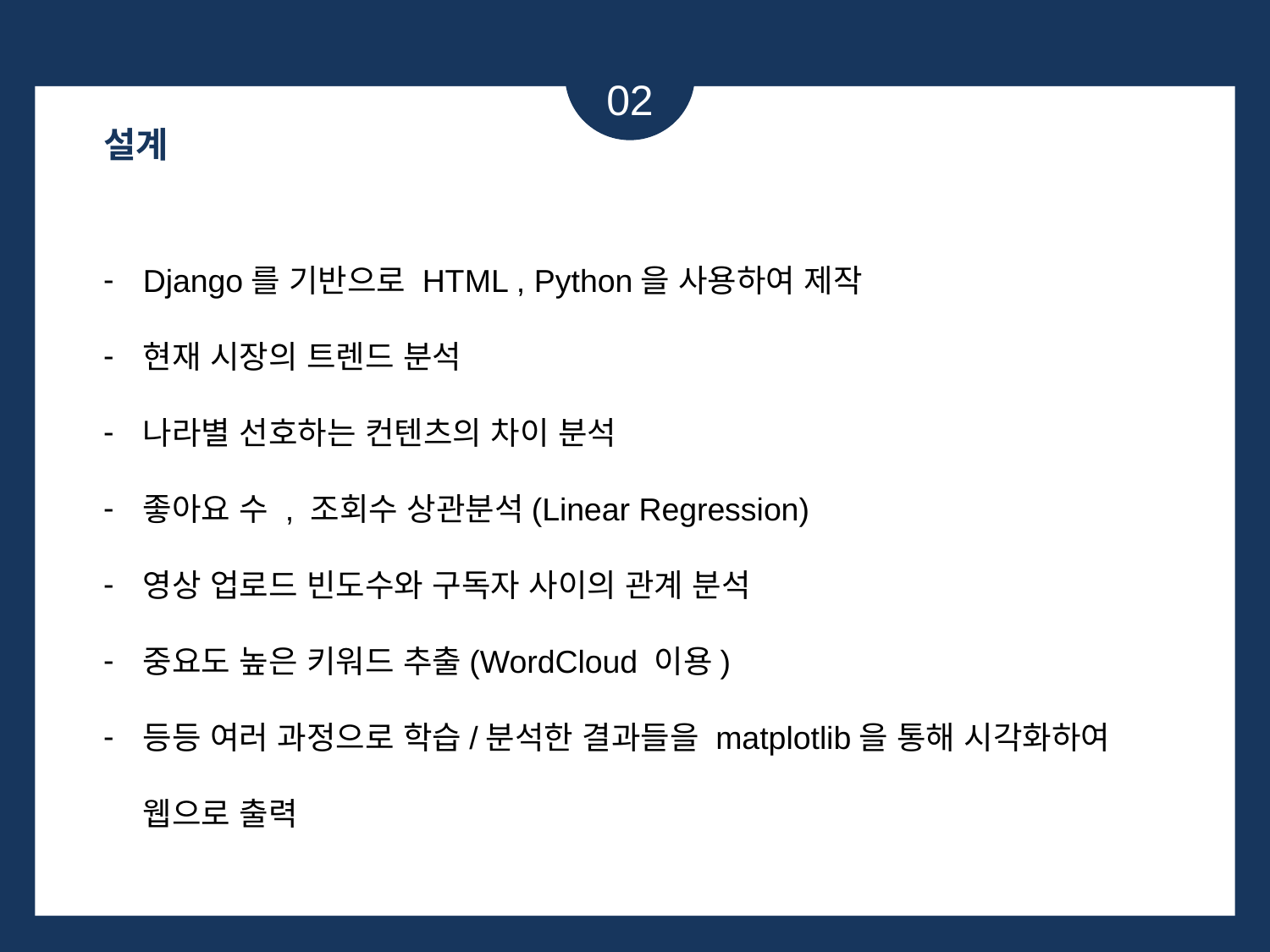

02

설계
Django를 기반으로 HTML , Python을 사용하여 제작
현재 시장의 트렌드 분석
나라별 선호하는 컨텐츠의 차이 분석
좋아요 수 , 조회수 상관분석(Linear Regression)
영상 업로드 빈도수와 구독자 사이의 관계 분석
중요도 높은 키워드 추출(WordCloud 이용)
등등 여러 과정으로 학습/분석한 결과들을 matplotlib을 통해 시각화하여 웹으로 출력